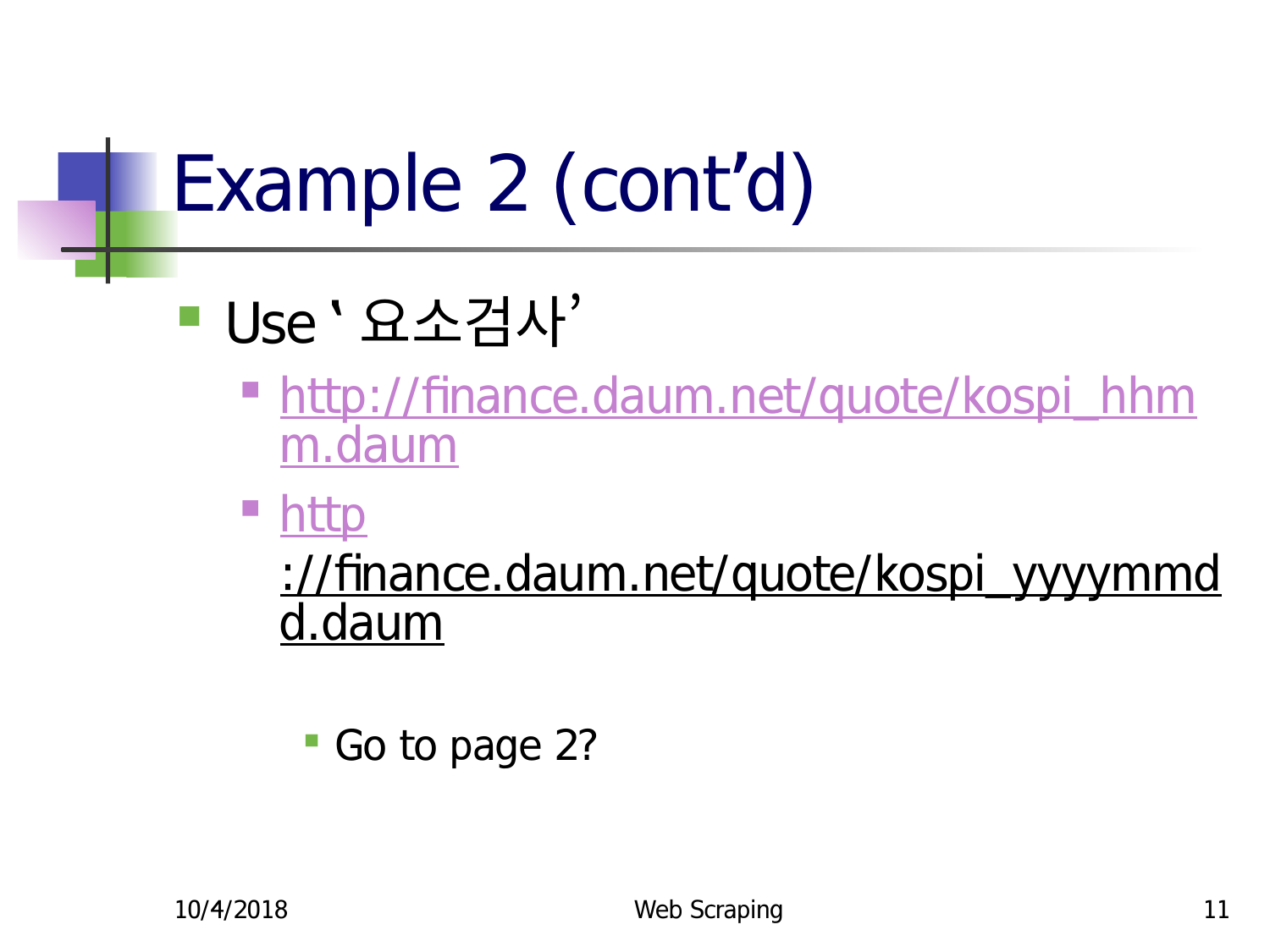

# Example 2 (cont’d)
Use ‘요소검사’
http://finance.daum.net/quote/kospi_hhmm.daum
http://finance.daum.net/quote/kospi_yyyymmdd.daum
Go to page 2?
10/4/2018
Web Scraping
11